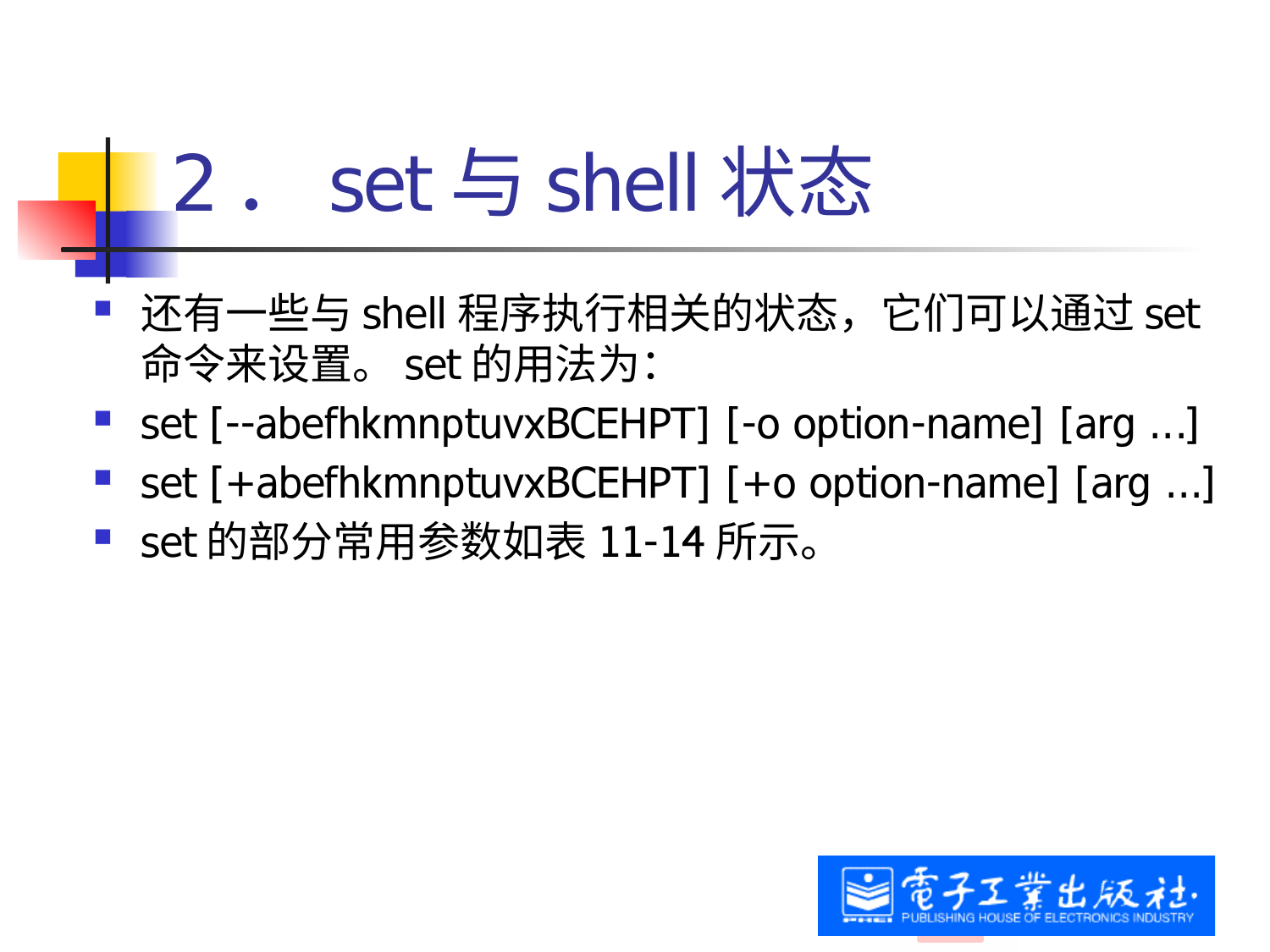

# 2．set与shell状态
还有一些与shell程序执行相关的状态，它们可以通过set命令来设置。set的用法为：
set [--abefhkmnptuvxBCEHPT] [-o option-name] [arg ...]
set [+abefhkmnptuvxBCEHPT] [+o option-name] [arg ...]
set的部分常用参数如表11-14所示。